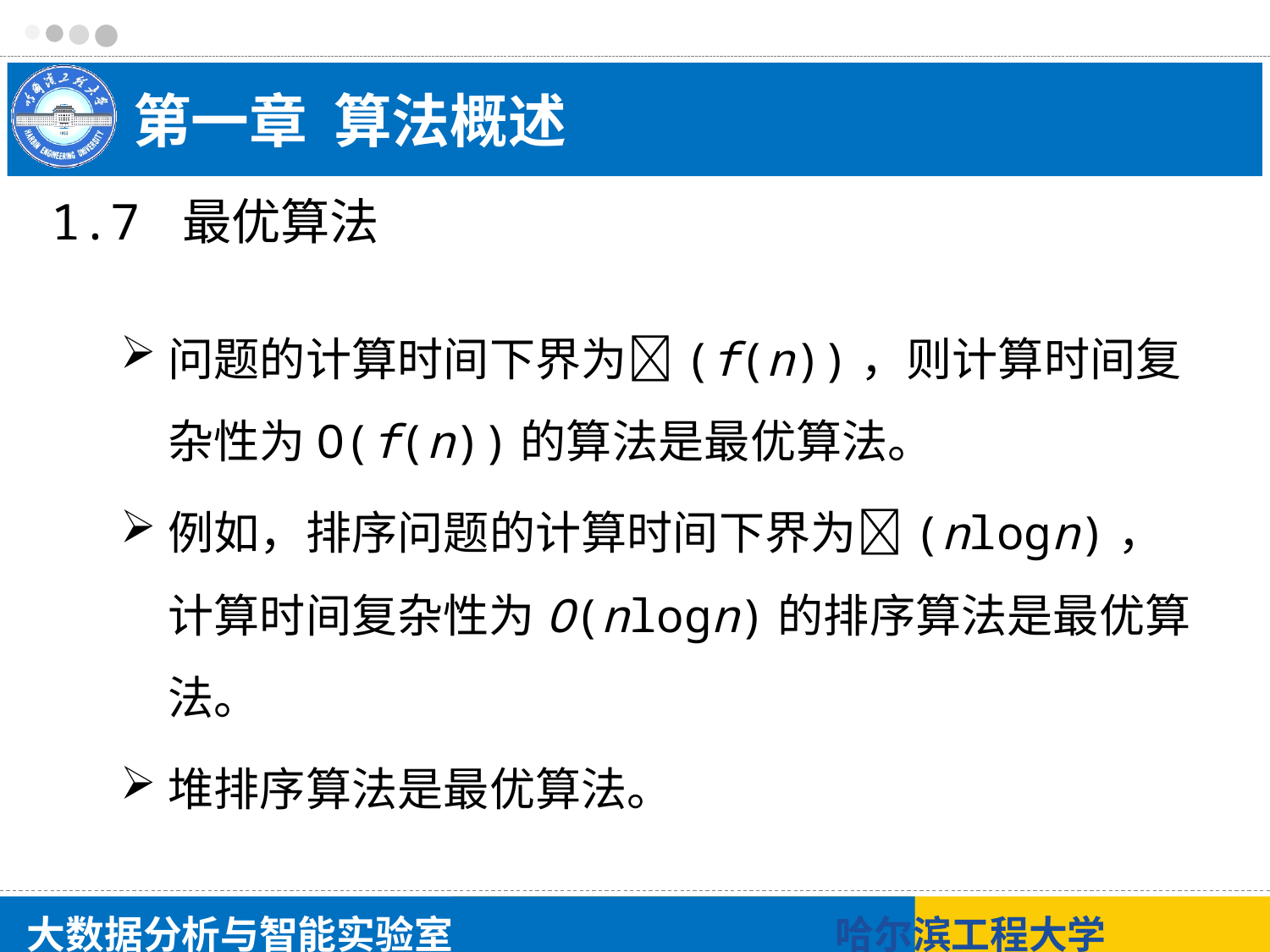

第一章  算法概述
1.7 最优算法
问题的计算时间下界为Ω(f(n))，则计算时间复杂性为O(f(n))的算法是最优算法。
例如，排序问题的计算时间下界为Ω(nlogn)，计算时间复杂性为O(nlogn)的排序算法是最优算法。
堆排序算法是最优算法。